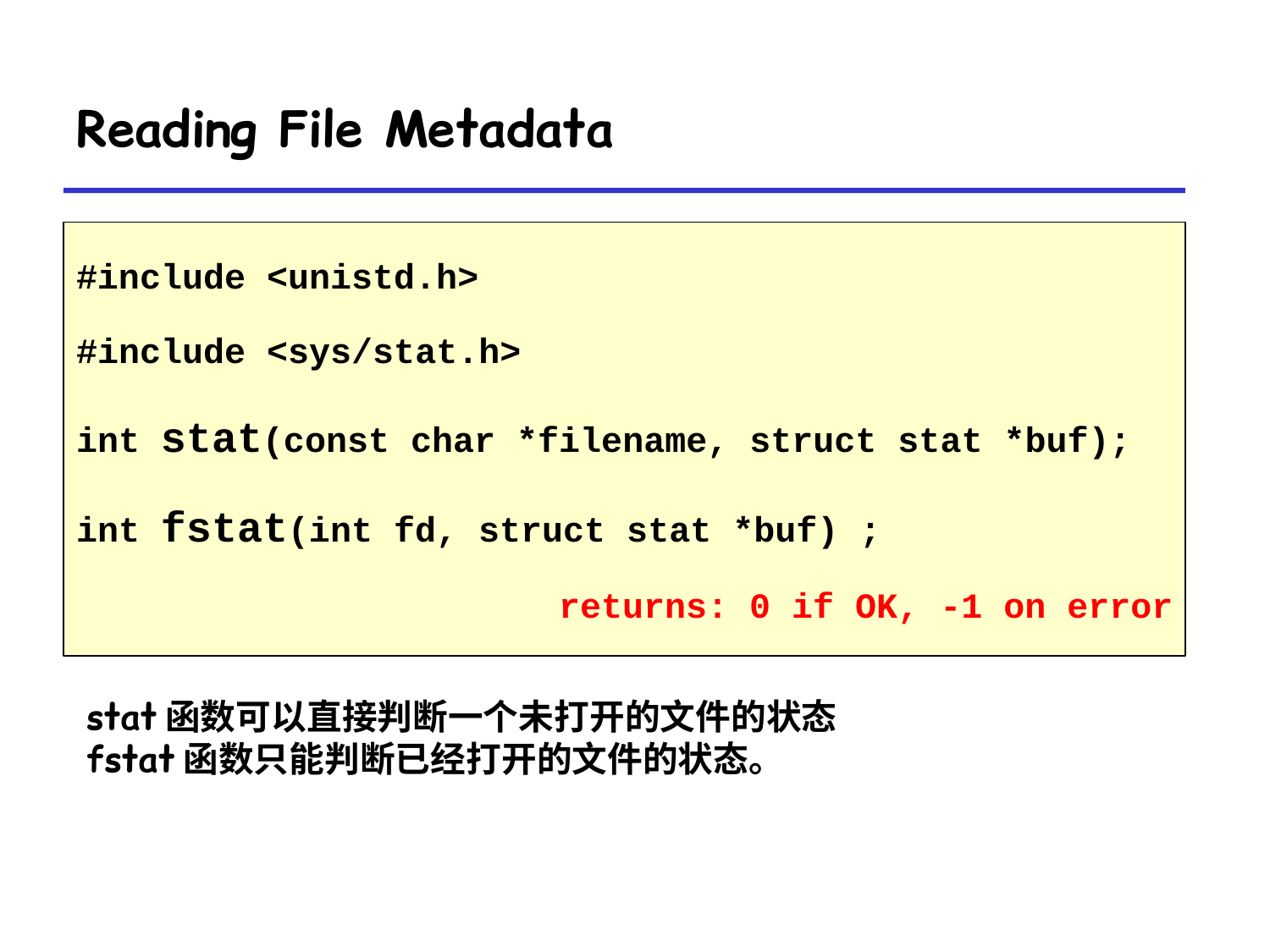

# Reading File Metadata
#include <unistd.h>
#include <sys/stat.h>
int stat(const char *filename, struct stat *buf);
int fstat(int fd, struct stat *buf) ;
returns: 0 if OK, -1 on error
stat函数可以直接判断一个未打开的文件的状态
fstat函数只能判断已经打开的文件的状态。
26